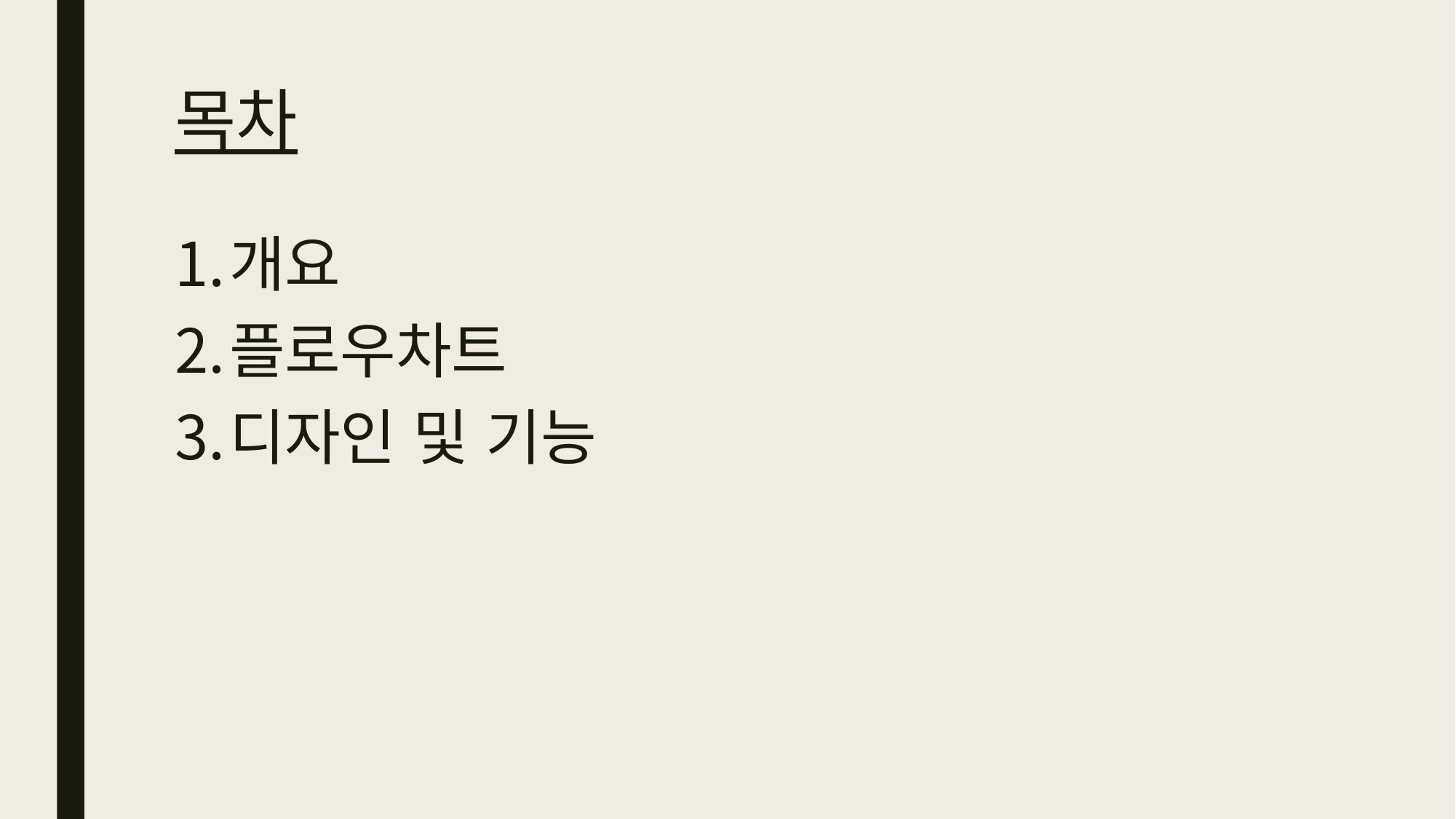

# 목차
개요
플로우차트
디자인 및 기능